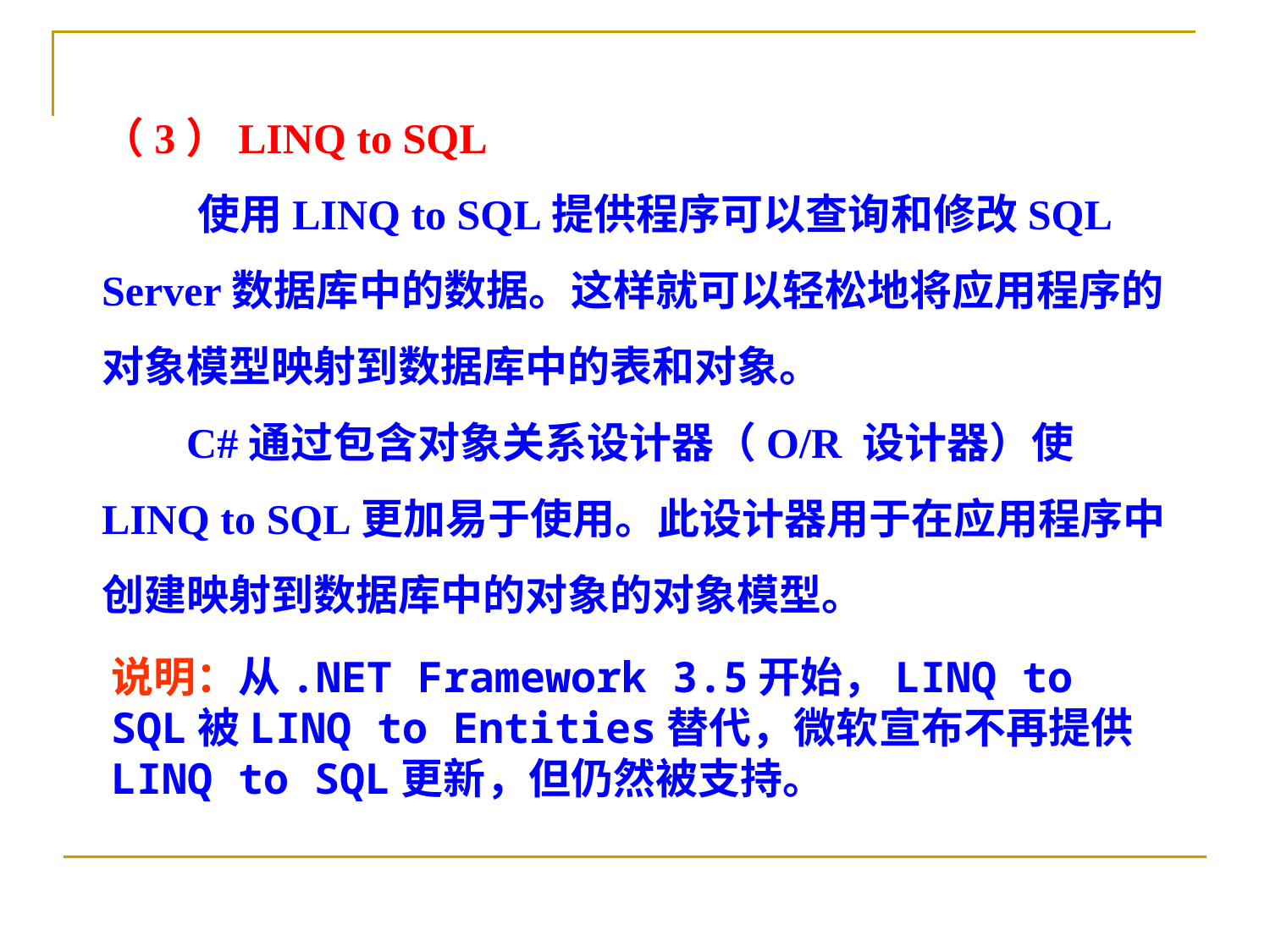

（3）LINQ to SQL
         使用LINQ to SQL提供程序可以查询和修改SQL Server数据库中的数据。这样就可以轻松地将应用程序的对象模型映射到数据库中的表和对象。
        C#通过包含对象关系设计器（O/R 设计器）使LINQ to SQL更加易于使用。此设计器用于在应用程序中创建映射到数据库中的对象的对象模型。
说明：从.NET Framework 3.5开始，LINQ to SQL被LINQ to Entities替代，微软宣布不再提供LINQ to SQL更新，但仍然被支持。